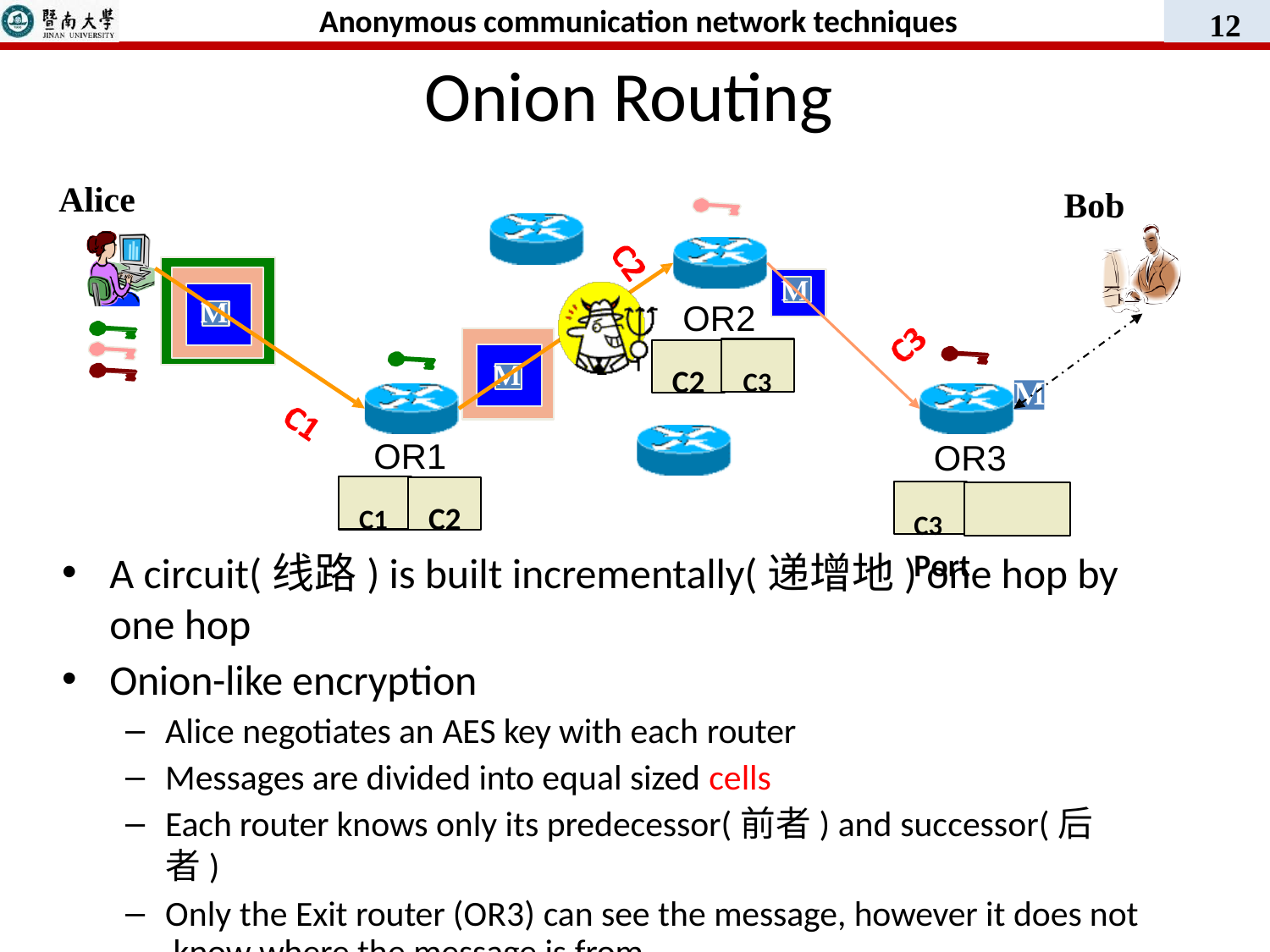

Anonymous communication network techniques
12
Onion Routing
Alice
Bob

√

M

M
OR2

M
C2	C3

M

OR1
C1	C2
OR3
C3	Port

A circuit(线路) is built incrementally(递增地) one hop by one hop
Onion-like encryption
Alice negotiates an AES key with each router
Messages are divided into equal sized cells
Each router knows only its predecessor(前者) and successor(后者)
Only the Exit router (OR3) can see the message, however it does not  know where the message is from